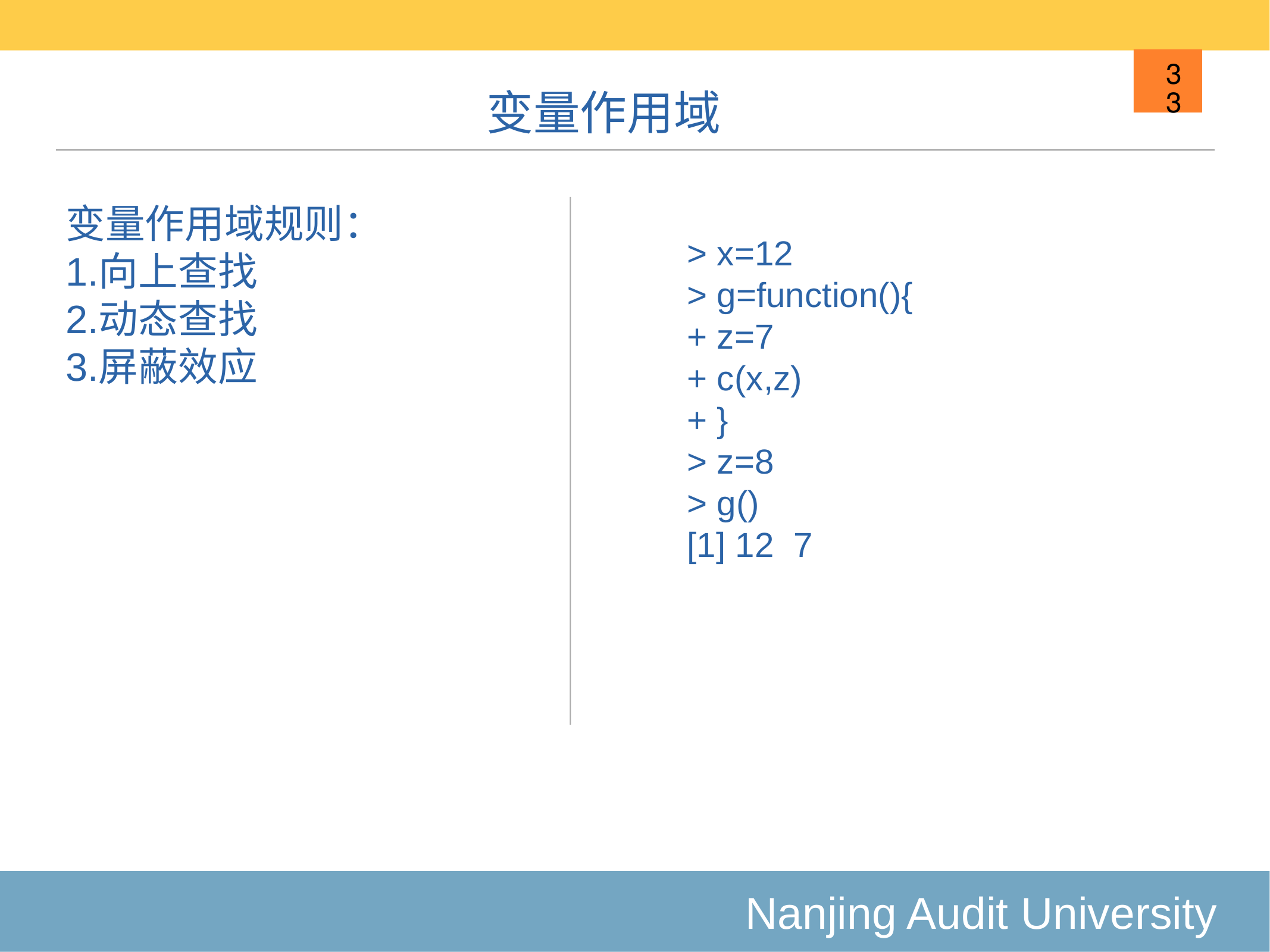

#
变量作用域
33
变量作用域规则：
向上查找
动态查找
屏蔽效应

> x=12
> g=function(){
+ z=7
+ c(x,z)
+ }
> z=8
> g()
[1] 12  7